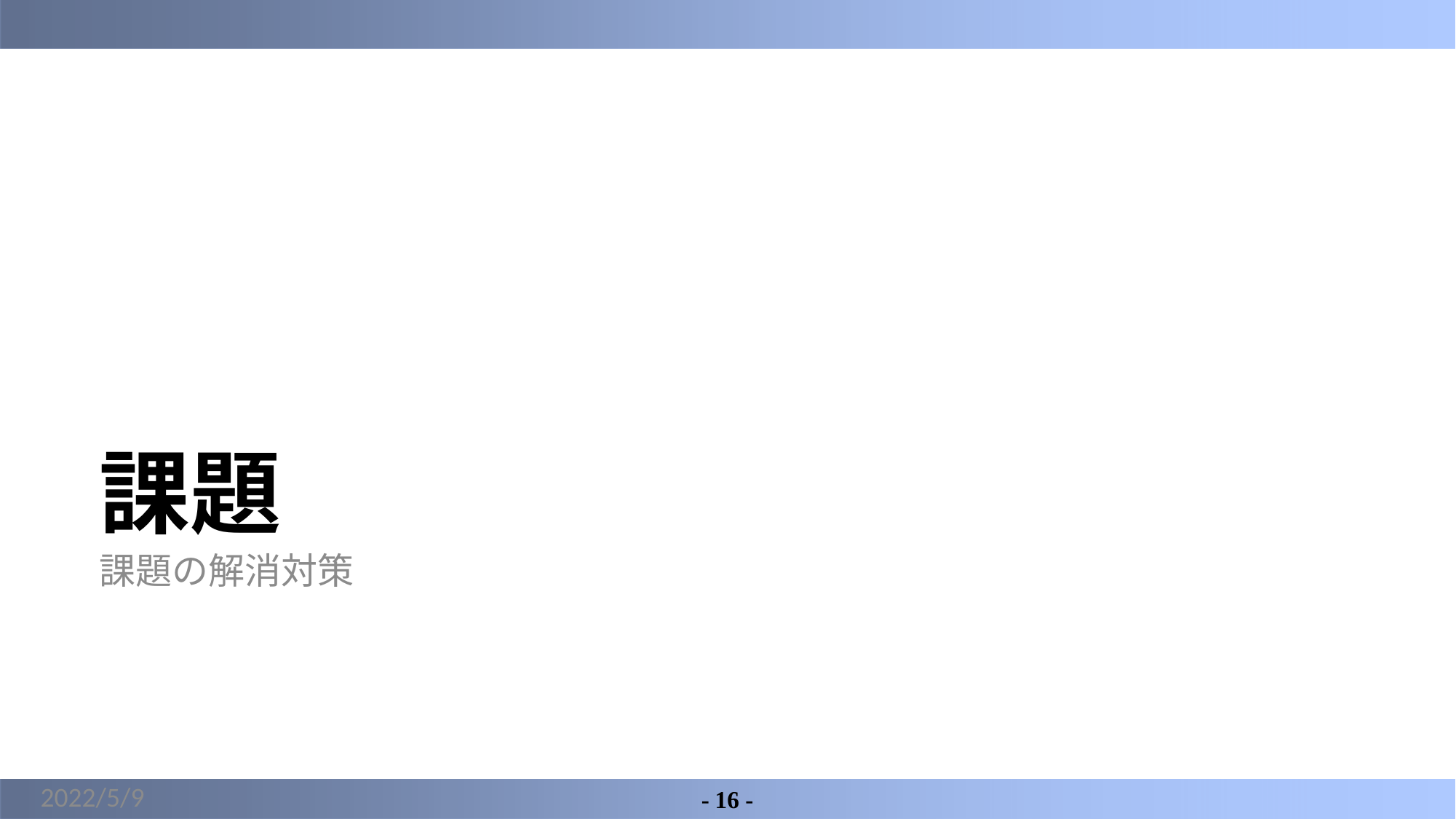

# 課題
課題の解消対策
2022/5/9
- 16 -